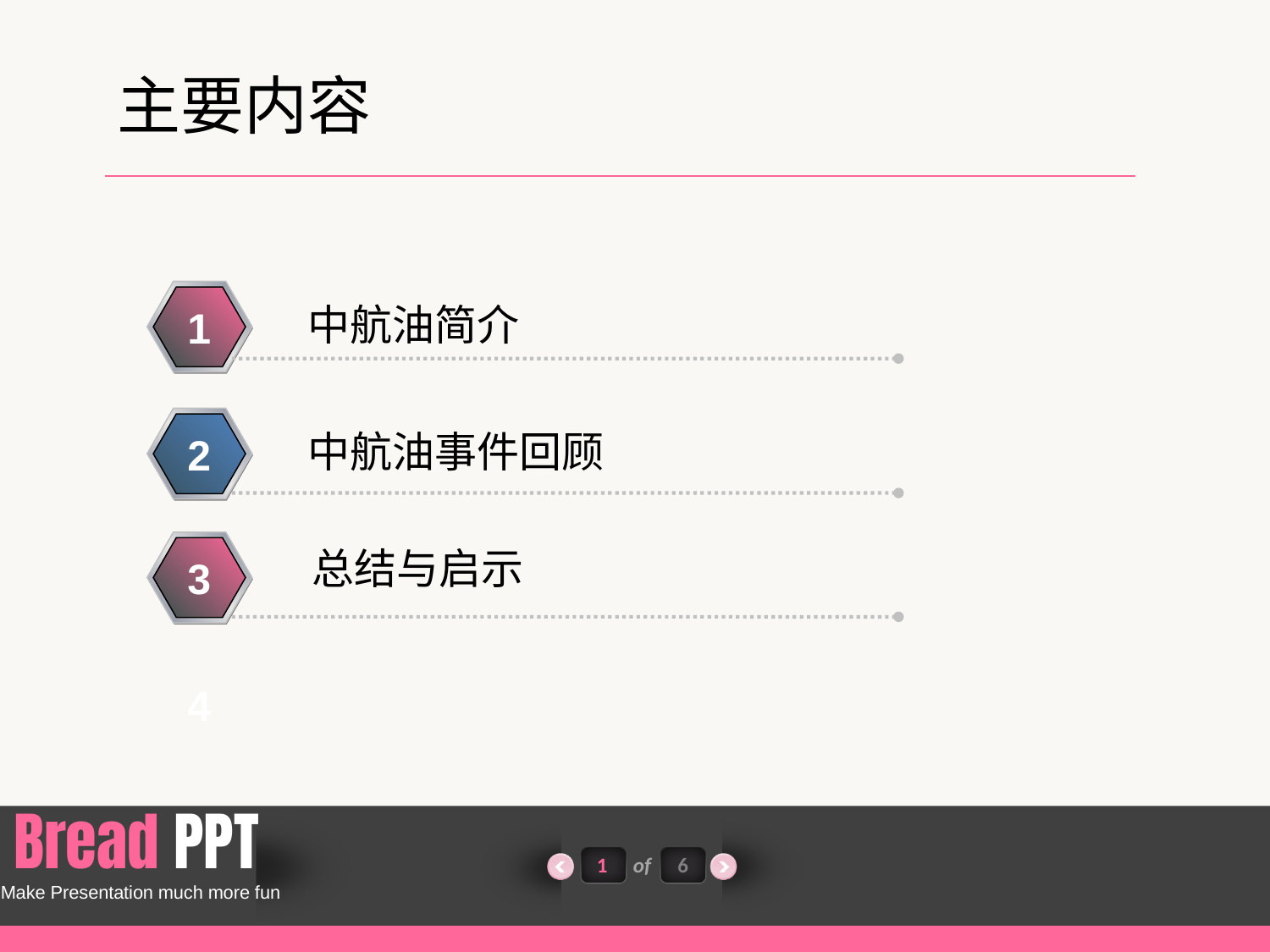

主要内容

中航油简介
1

中航油事件回顾
2

总结与启示
3

4
1